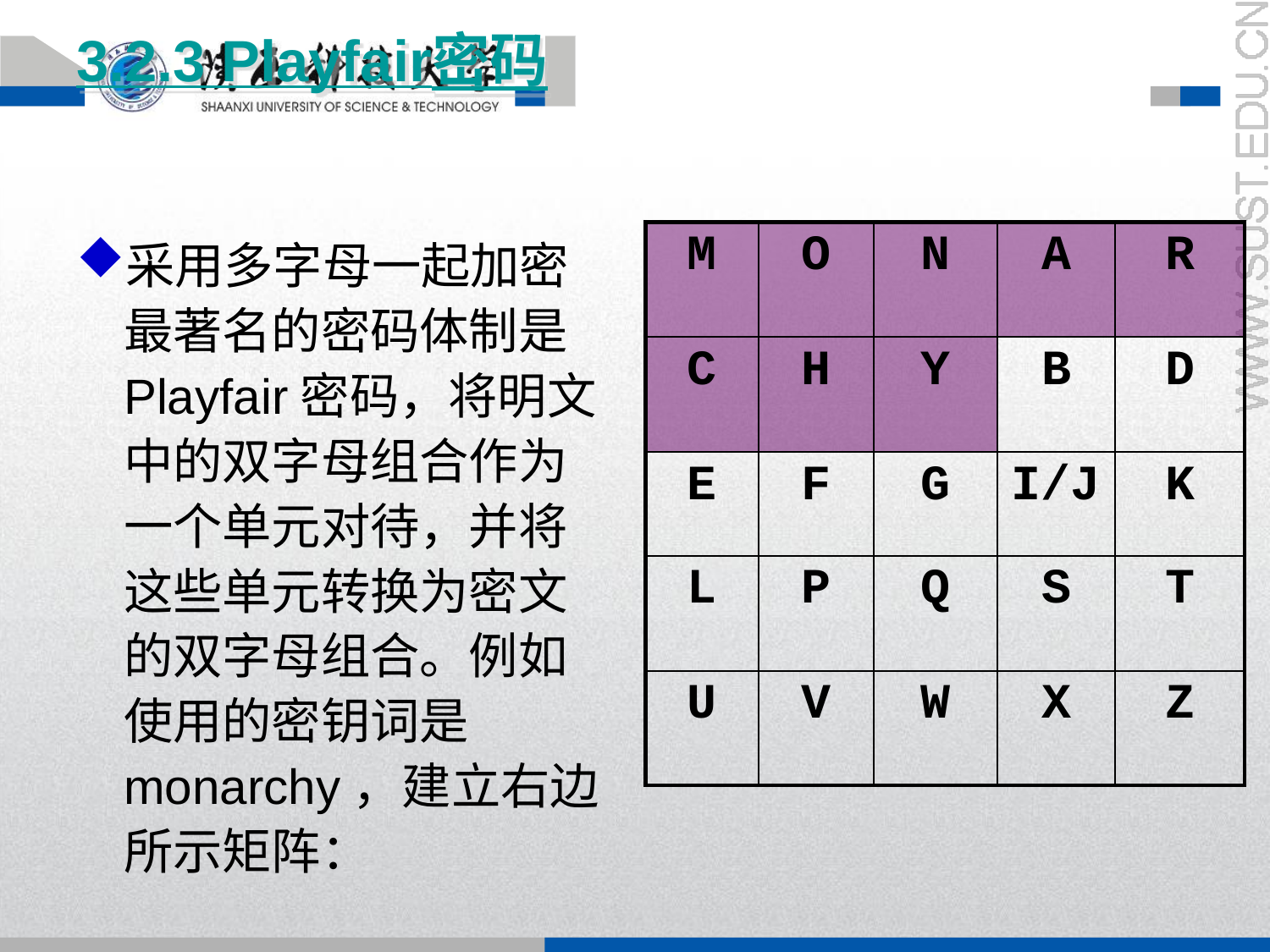

3.2.3 Playfair密码
采用多字母一起加密最著名的密码体制是Playfair密码，将明文中的双字母组合作为一个单元对待，并将这些单元转换为密文的双字母组合。例如使用的密钥词是monarchy，建立右边所示矩阵：

| M | O | N | A | R |
| --- | --- | --- | --- | --- |
| C | H | Y | B | D |
| E | F | G | I/J | K |
| L | P | Q | S | T |
| U | V | W | X | Z |